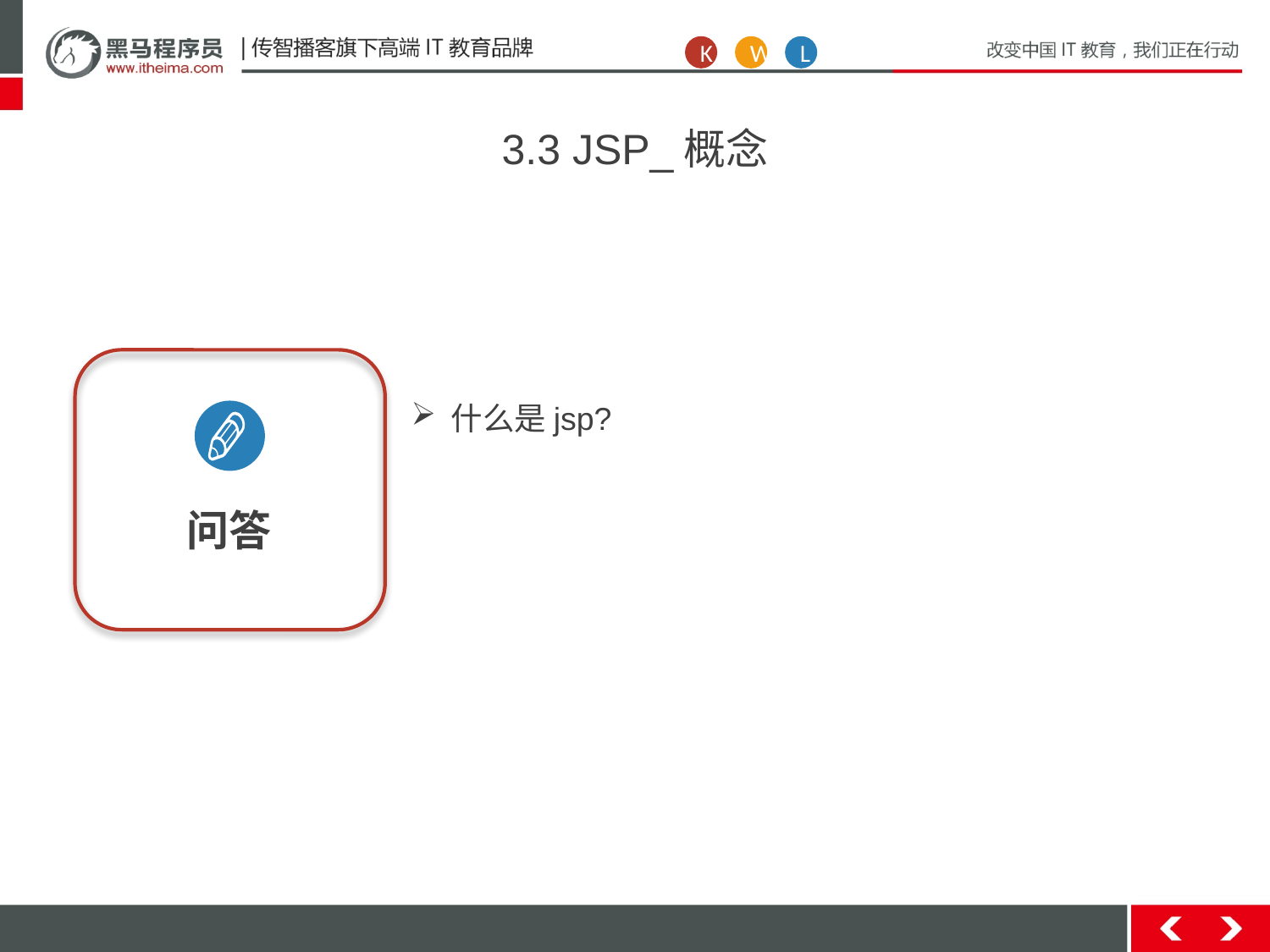

K
W
L
3.3 JSP_概念

问答

什么是jsp?